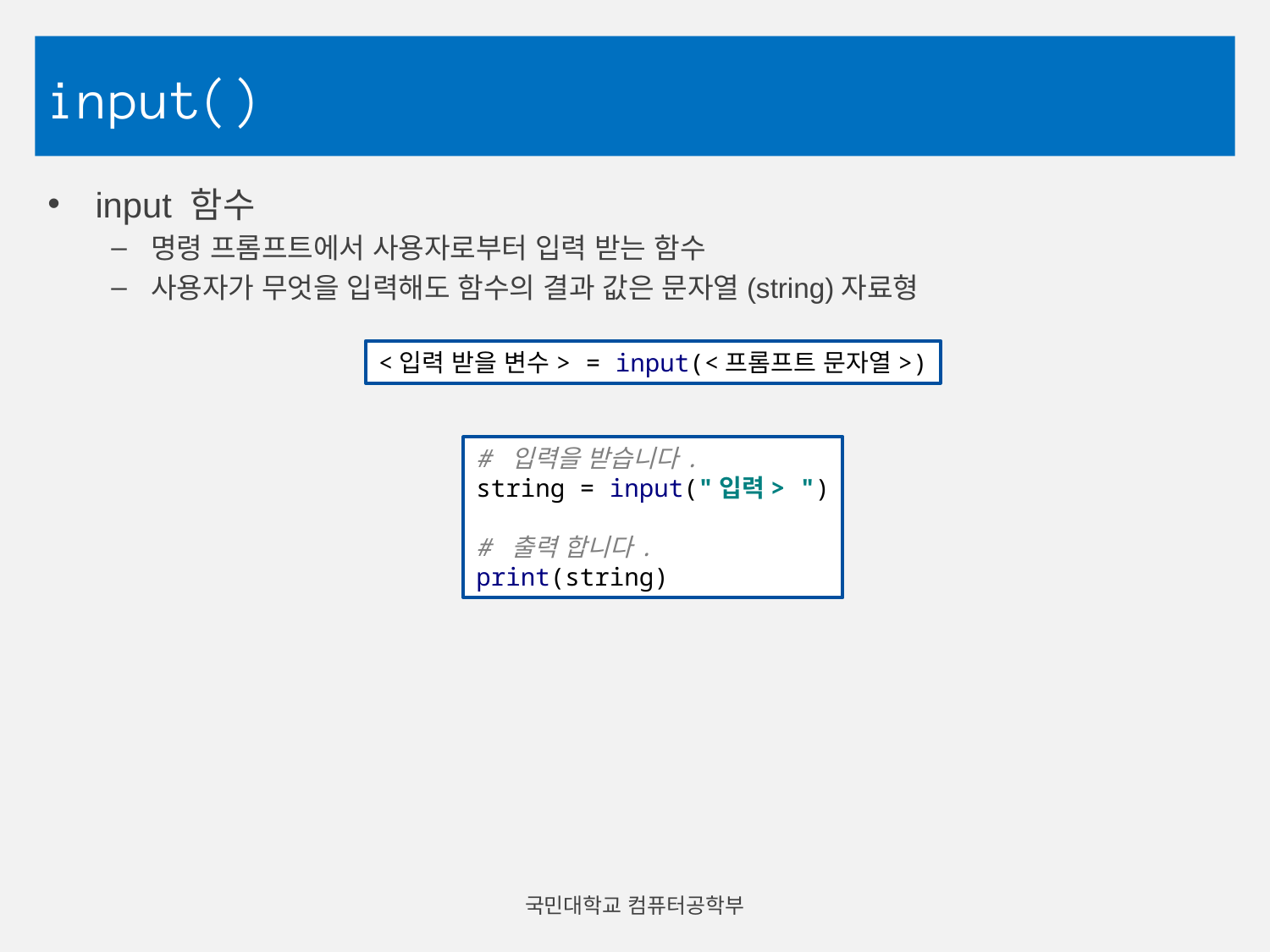

# input()
input 함수
명령 프롬프트에서 사용자로부터 입력 받는 함수
사용자가 무엇을 입력해도 함수의 결과 값은 문자열(string)자료형
<입력 받을 변수> = input(<프롬프트 문자열>)
# 입력을 받습니다. string = input("입력> ") # 출력 합니다. print(string)
국민대학교 컴퓨터공학부